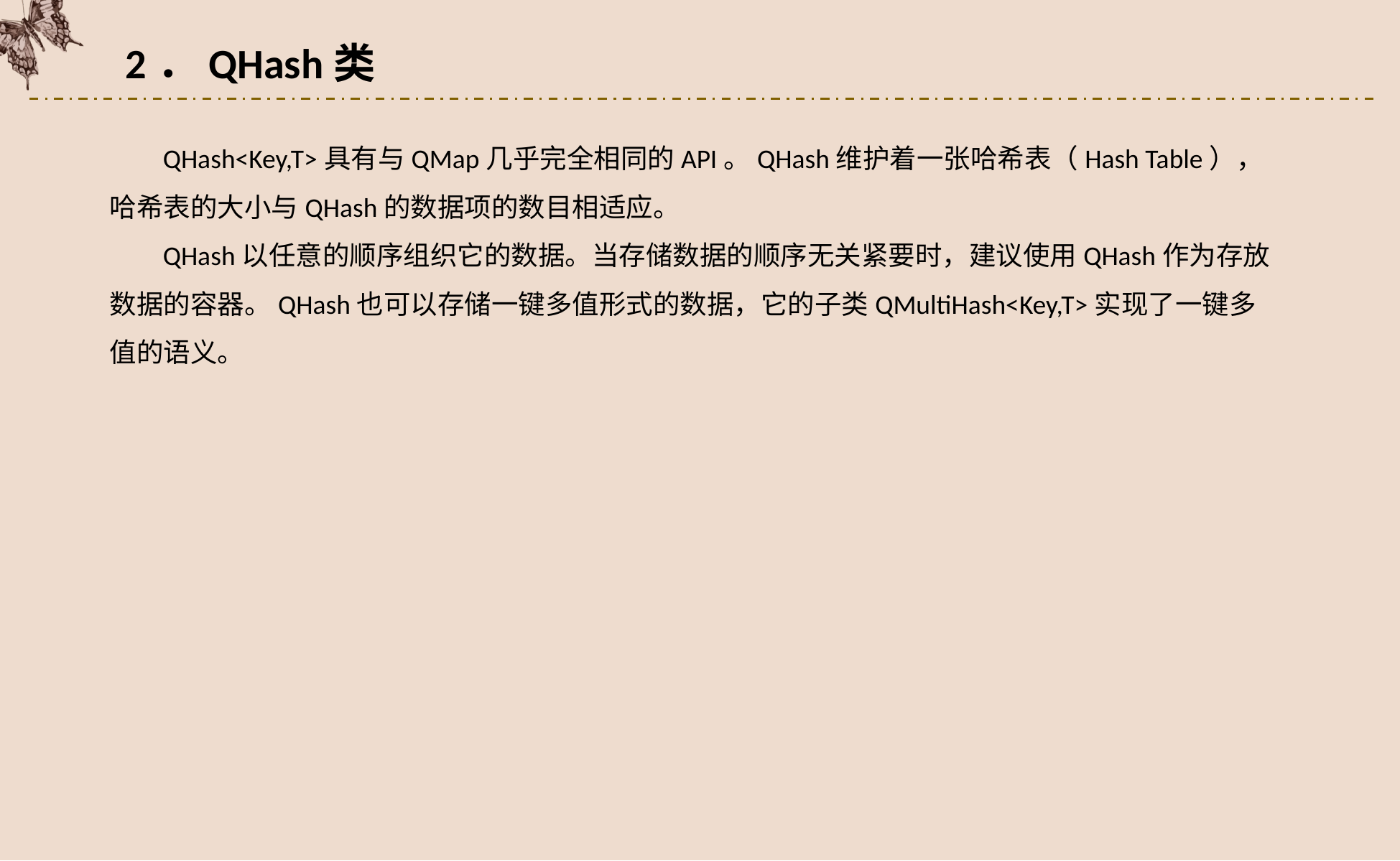

2．QHash类
QHash<Key,T>具有与QMap几乎完全相同的API。QHash维护着一张哈希表（Hash Table），哈希表的大小与QHash的数据项的数目相适应。
QHash以任意的顺序组织它的数据。当存储数据的顺序无关紧要时，建议使用QHash作为存放数据的容器。QHash也可以存储一键多值形式的数据，它的子类QMultiHash<Key,T>实现了一键多值的语义。